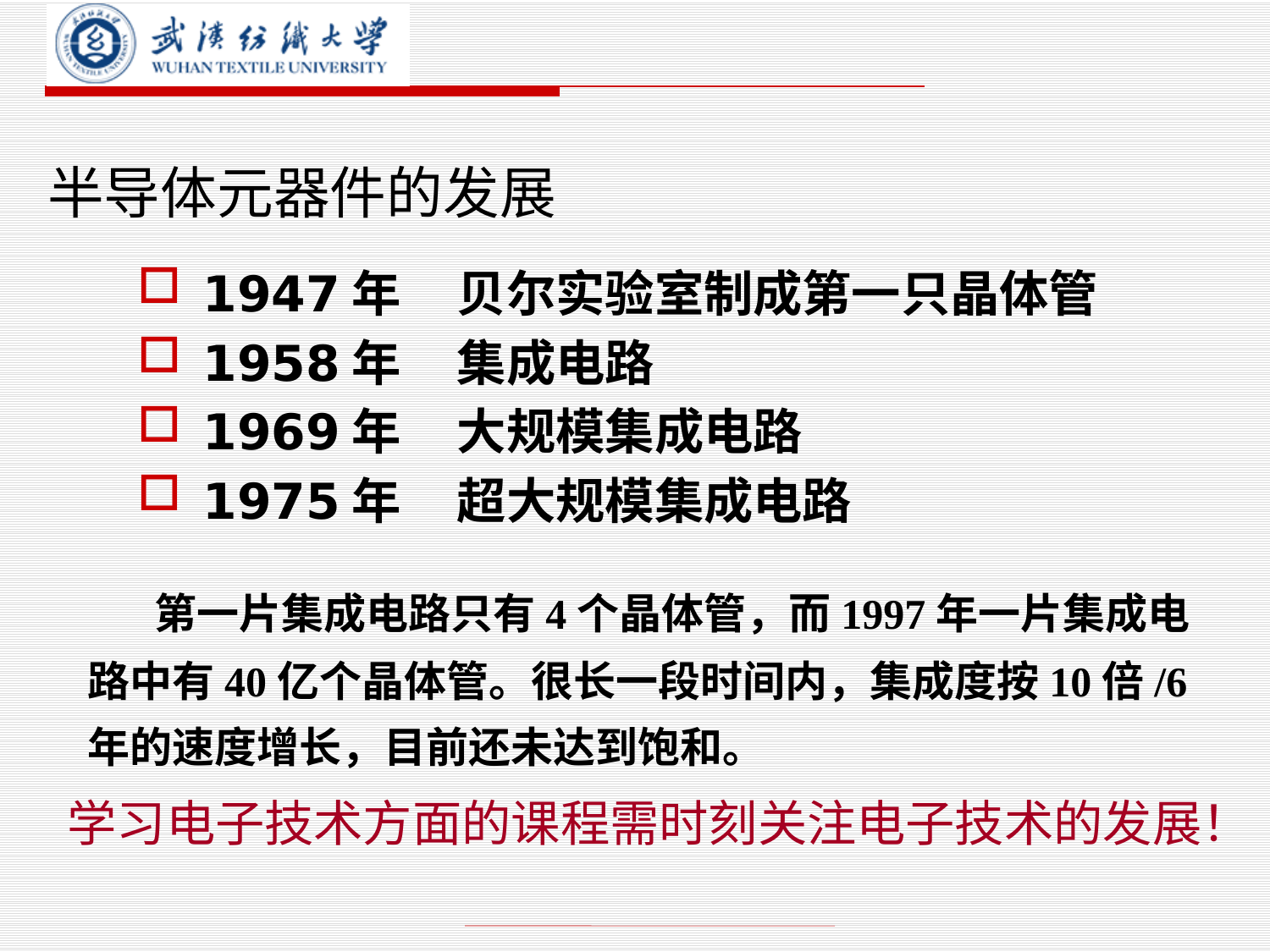

# 半导体元器件的发展
1947年     贝尔实验室制成第一只晶体管
1958年     集成电路
1969年     大规模集成电路
1975年     超大规模集成电路
     第一片集成电路只有4个晶体管，而1997年一片集成电路中有40亿个晶体管。很长一段时间内，集成度按10倍/6年的速度增长，目前还未达到饱和。
学习电子技术方面的课程需时刻关注电子技术的发展！